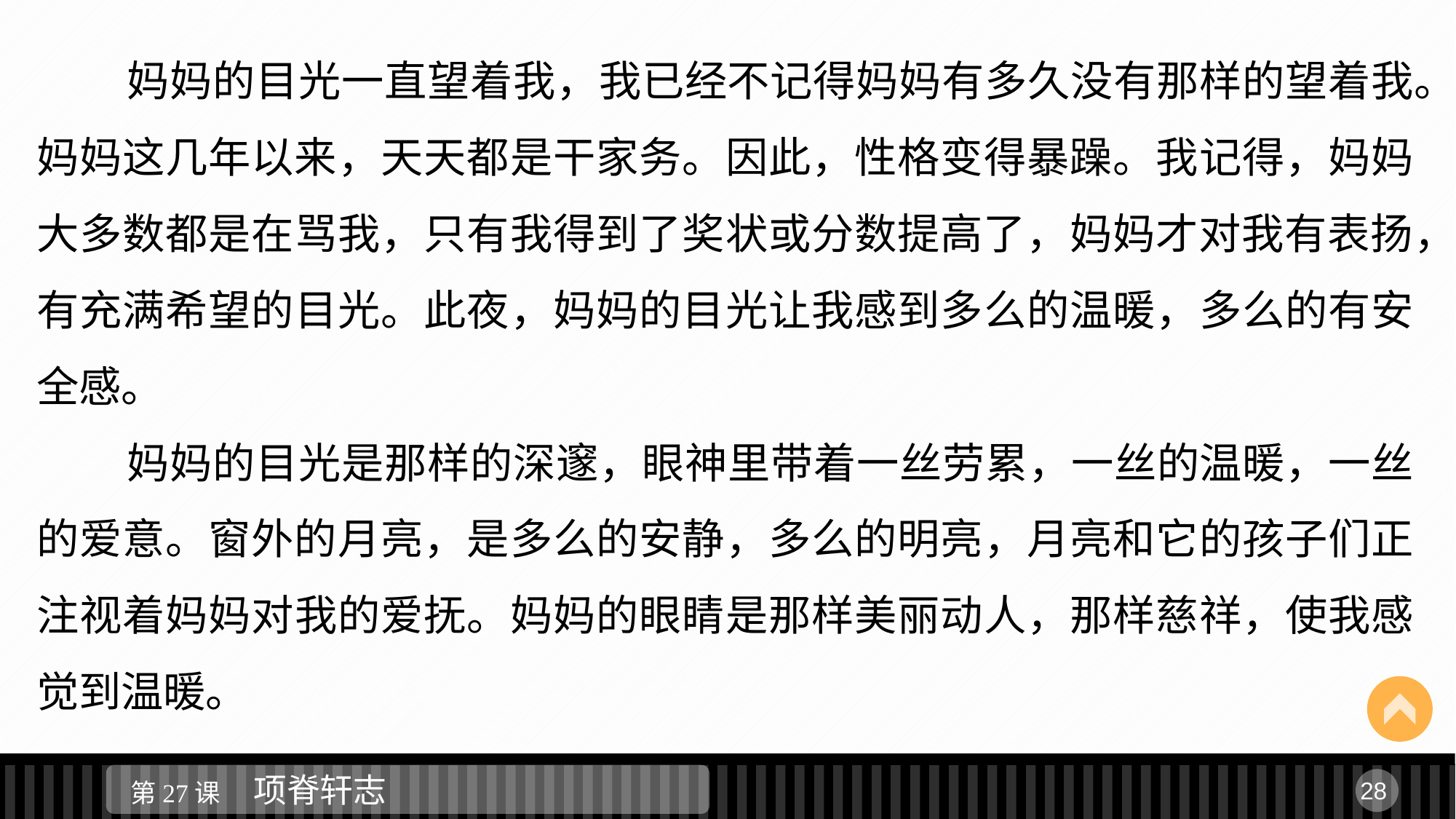

妈妈的目光一直望着我，我已经不记得妈妈有多久没有那样的望着我。妈妈这几年以来，天天都是干家务。因此，性格变得暴躁。我记得，妈妈大多数都是在骂我，只有我得到了奖状或分数提高了，妈妈才对我有表扬，有充满希望的目光。此夜，妈妈的目光让我感到多么的温暖，多么的有安全感。
        妈妈的目光是那样的深邃，眼神里带着一丝劳累，一丝的温暖，一丝的爱意。窗外的月亮，是多么的安静，多么的明亮，月亮和它的孩子们正注视着妈妈对我的爱抚。妈妈的眼睛是那样美丽动人，那样慈祥，使我感觉到温暖。